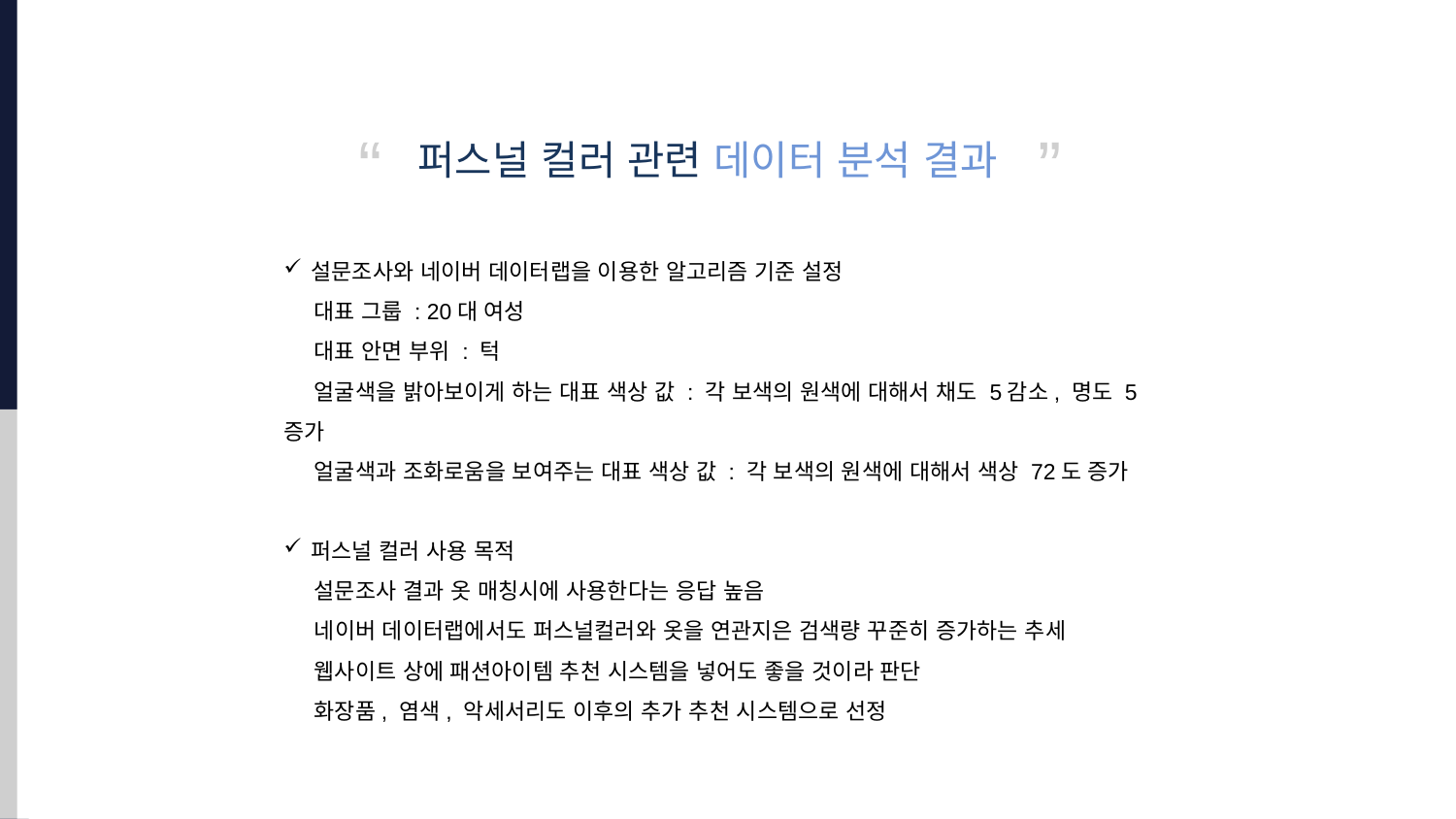

“
”
퍼스널 컬러 관련 데이터 분석 결과
설문조사와 네이버 데이터랩을 이용한 알고리즘 기준 설정
    대표 그룹 : 20대 여성
    대표 안면 부위 : 턱
    얼굴색을 밝아보이게 하는 대표 색상 값 : 각 보색의 원색에 대해서 채도 5감소, 명도 5증가
    얼굴색과 조화로움을 보여주는 대표 색상 값 : 각 보색의 원색에 대해서 색상 72도 증가

퍼스널 컬러 사용 목적
    설문조사 결과 옷 매칭시에 사용한다는 응답 높음
    네이버 데이터랩에서도 퍼스널컬러와 옷을 연관지은 검색량 꾸준히 증가하는 추세
    웹사이트 상에 패션아이템 추천 시스템을 넣어도 좋을 것이라 판단
    화장품, 염색, 악세서리도 이후의 추가 추천 시스템으로 선정